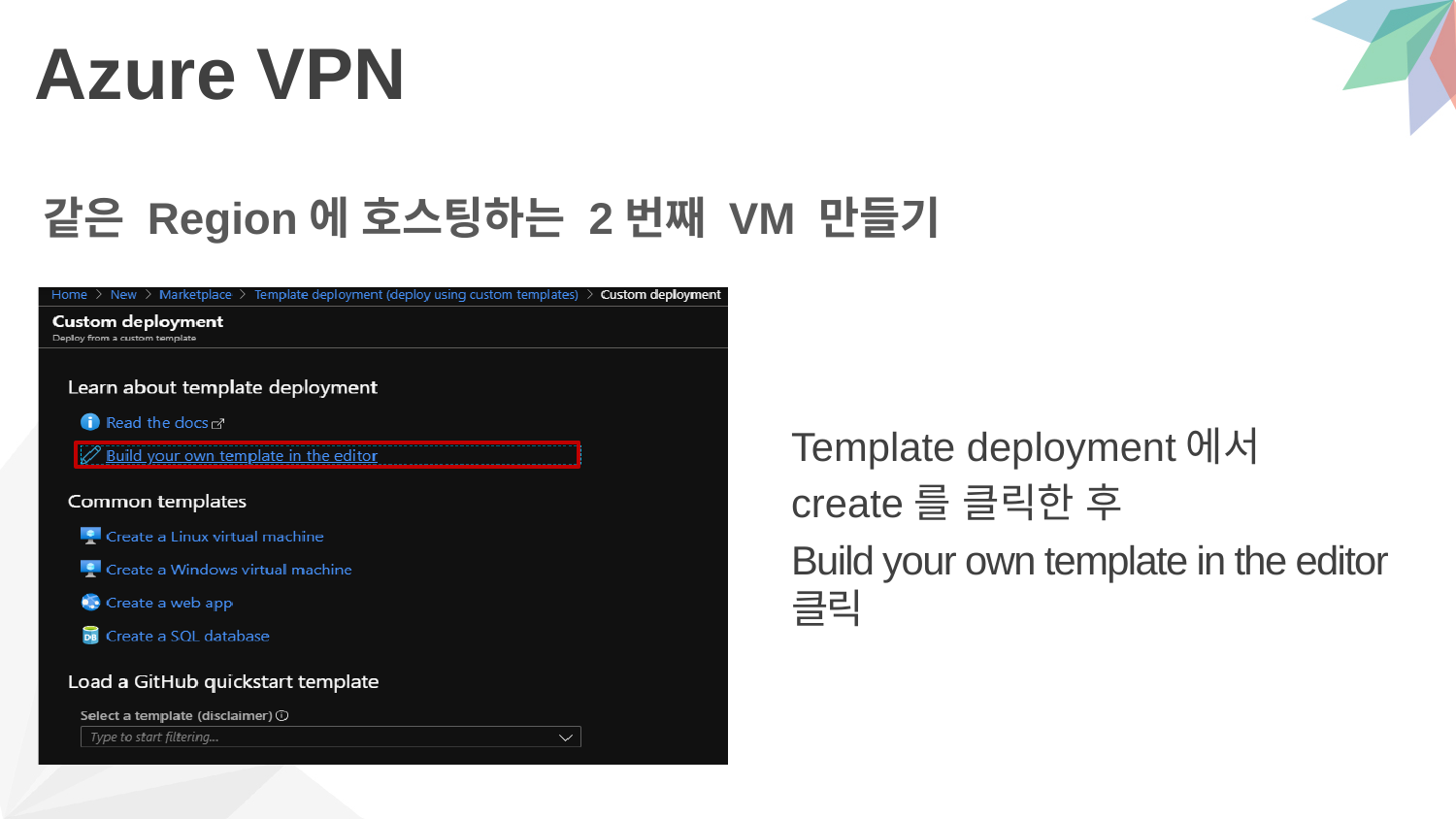

# Azure VPN
같은 Region에 호스팅하는 2번째 VM 만들기

Template deployment에서
create를 클릭한 후
Build your own template in the editor 클릭